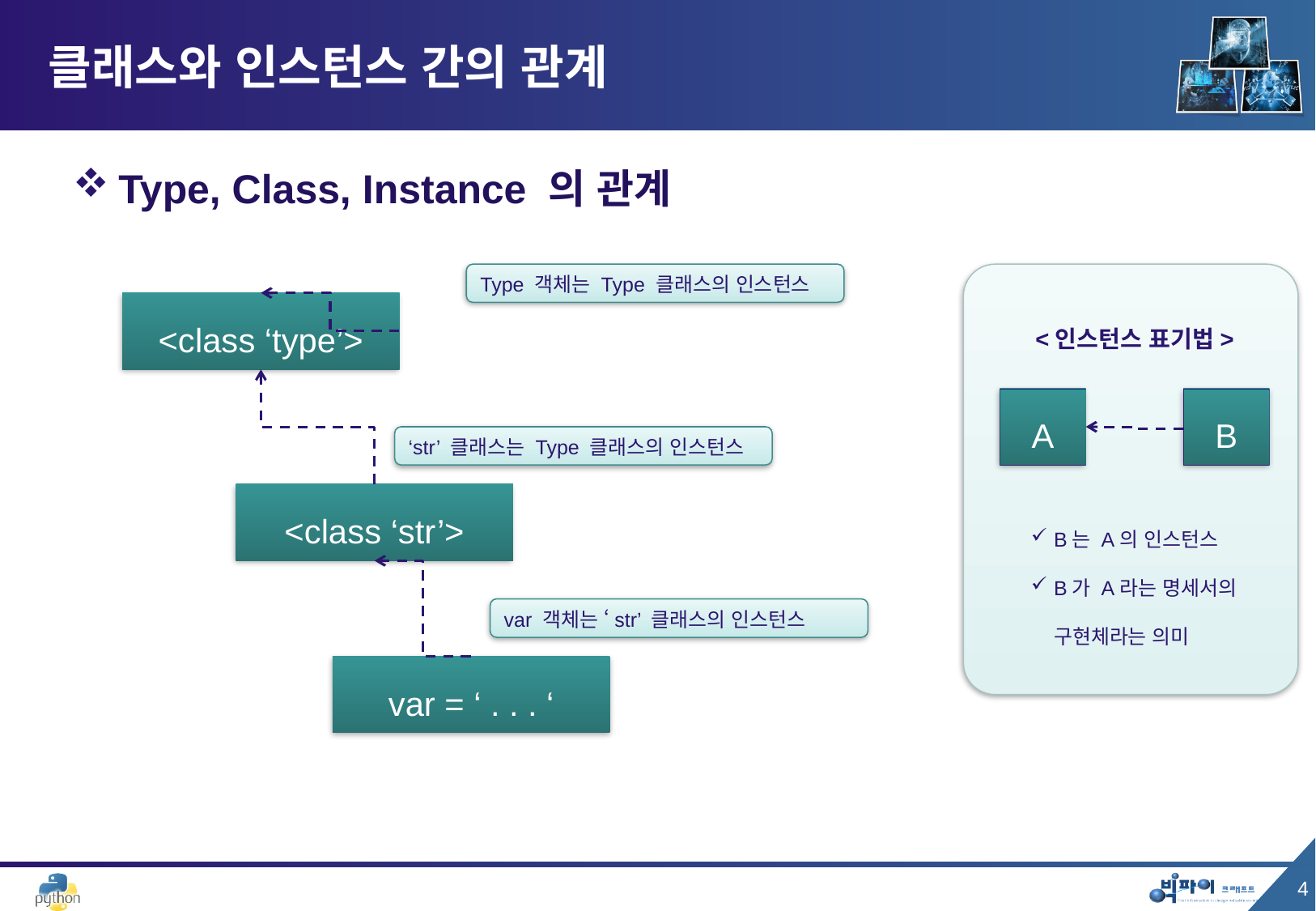

# 클래스와 인스턴스 간의 관계
Type, Class, Instance 의 관계
Type 객체는 Type 클래스의 인스턴스

<인스턴스 표기법>
<class ‘type’>
A
B
‘str’ 클래스는 Type 클래스의 인스턴스
<class ‘str’>
B는 A의 인스턴스
B가 A라는 명세서의 구현체라는 의미
var 객체는 ‘str’ 클래스의 인스턴스
var = ‘ . . . ‘